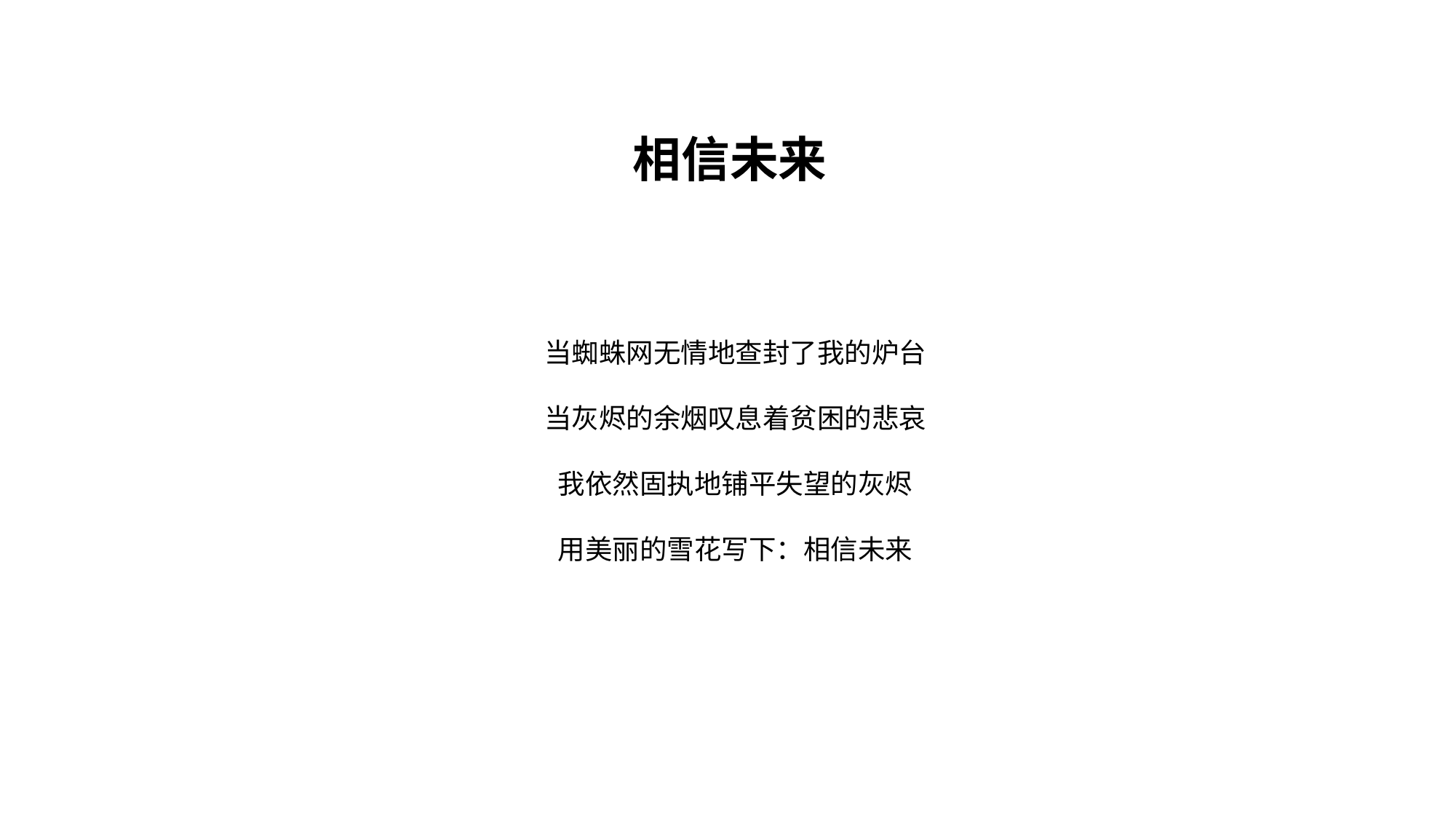

相信未来

当蜘蛛网无情地查封了我的炉台

当灰烬的余烟叹息着贫困的悲哀

我依然固执地铺平失望的灰烬

用美丽的雪花写下：相信未来